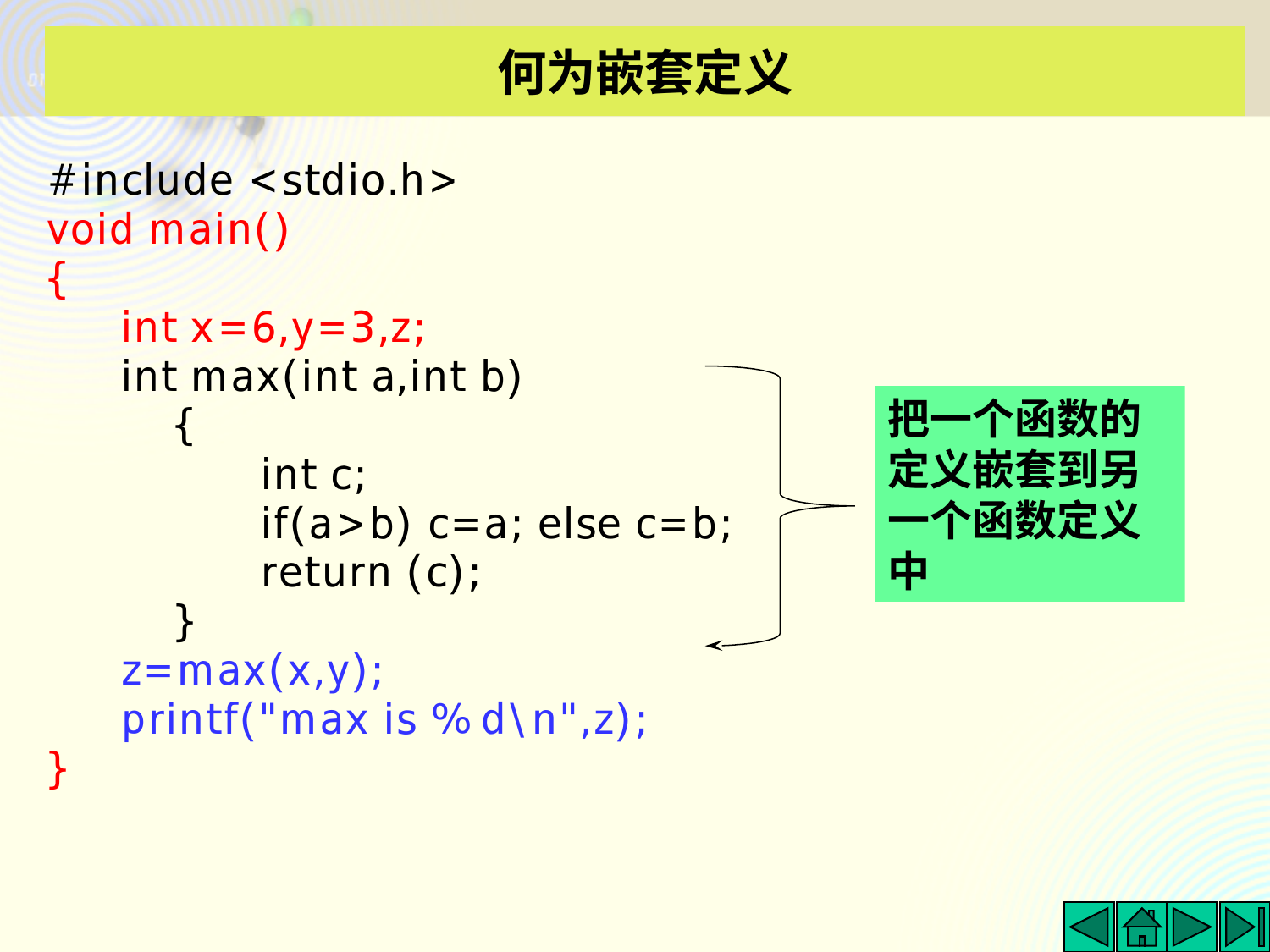

# 何为嵌套定义
#include <stdio.h>
void main()
{
      int x=6,y=3,z;
      int max(int a,int b)
{
       int c;
       if(a>b) c=a; else c=b;
       return (c);
}
      z=max(x,y);
      printf("max is %d\n",z);
}

把一个函数的定义嵌套到另一个函数定义中